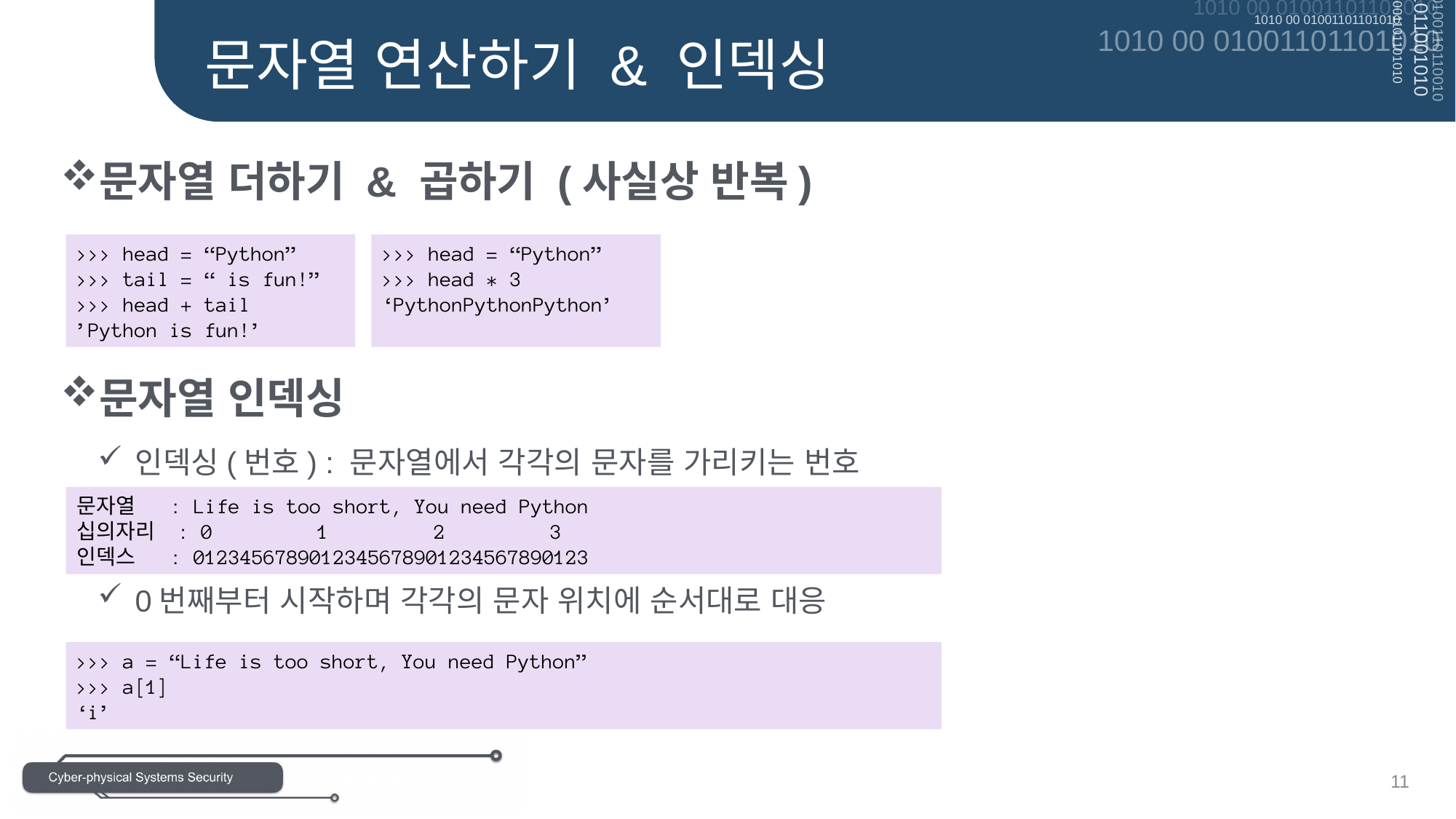

문자열 연산하기 & 인덱싱
문자열 더하기 & 곱하기 (사실상 반복)

문자열 인덱싱
인덱싱(번호) : 문자열에서 각각의 문자를 가리키는 번호

0번째부터 시작하며 각각의 문자 위치에 순서대로 대응

>>> head = “Python”
>>> tail = “ is fun!”
>>> head + tail
’Python is fun!’
>>> head = “Python”
>>> head * 3
‘PythonPythonPython’

문자열     : Life is too short, You need Python
십의자리   : 0         1         2         3
인덱스     : 0123456789012345678901234567890123
>>> a = “Life is too short, You need Python”
>>> a[1]
‘i’
11